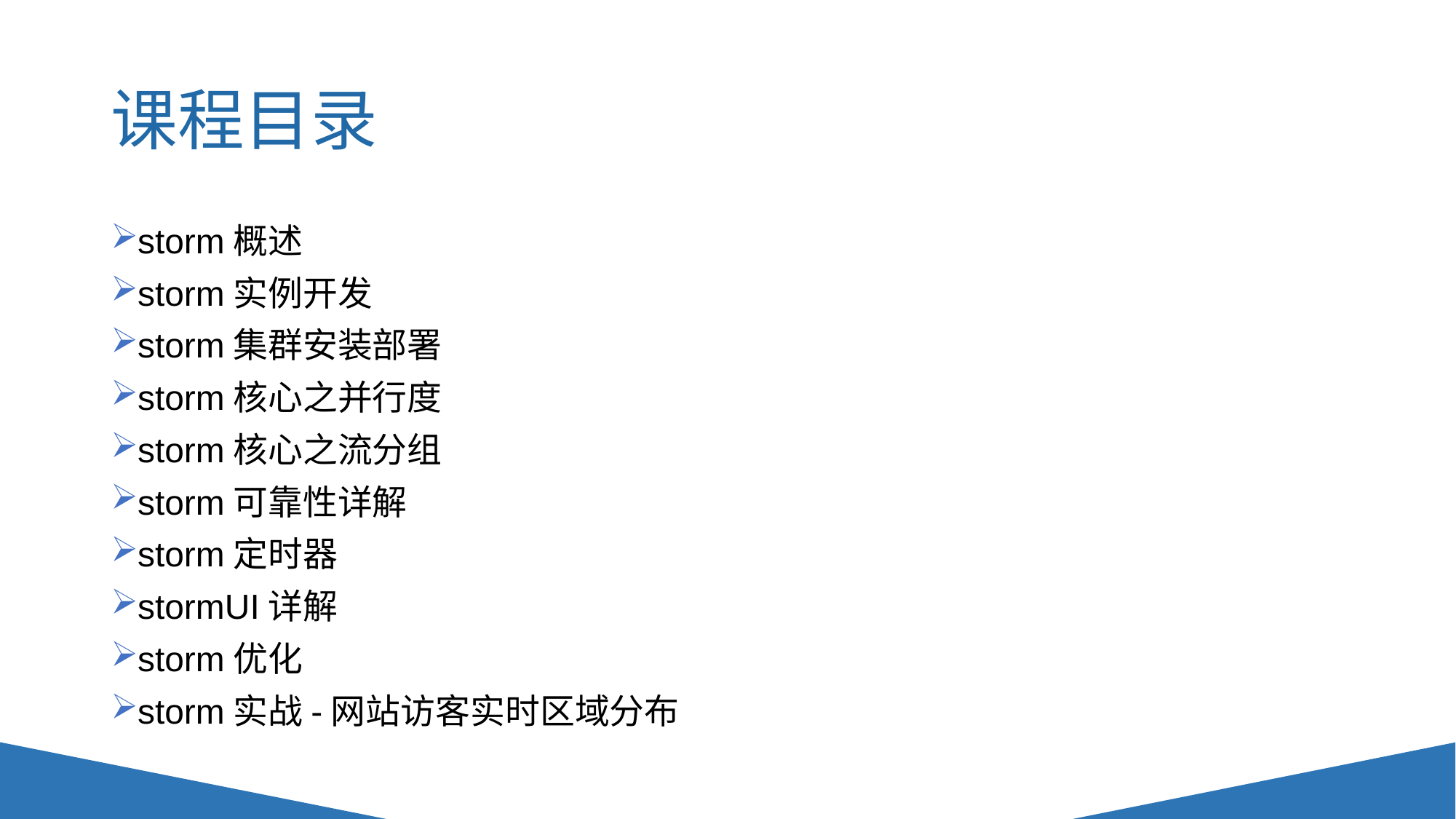

# 课程目录
storm概述
storm实例开发
storm集群安装部署
storm核心之并行度
storm核心之流分组
storm可靠性详解
storm定时器
stormUI详解
storm优化
storm实战-网站访客实时区域分布